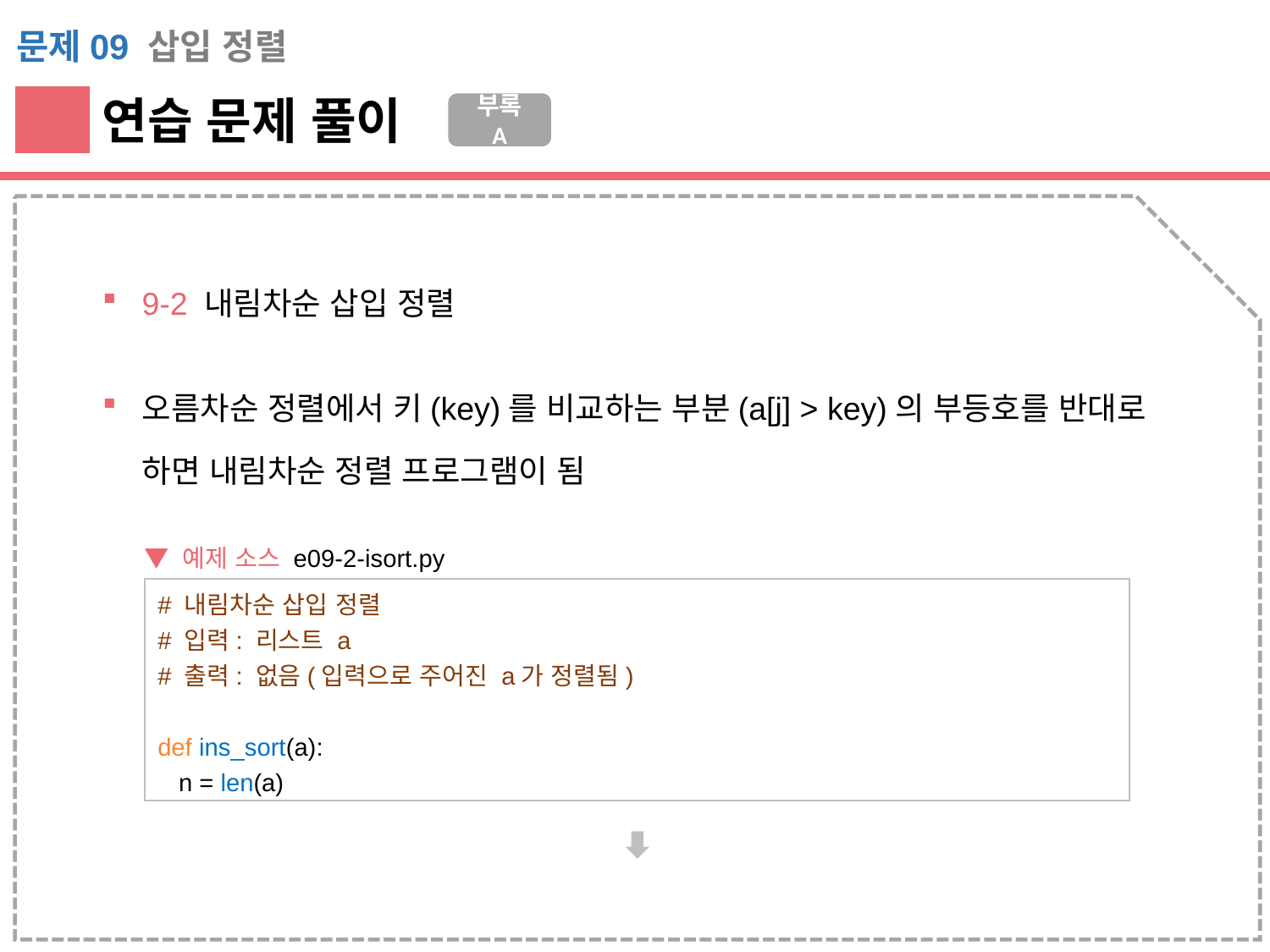

문제09 삽입 정렬
연습 문제 풀이

부록 A

9-2 내림차순 삽입 정렬

오름차순 정렬에서 키(key)를 비교하는 부분(a[j] > key)의 부등호를 반대로 하면 내림차순 정렬 프로그램이 됨
▼ 예제 소스 e09-2-isort.py
# 내림차순 삽입 정렬
# 입력: 리스트 a
# 출력: 없음(입력으로 주어진 a가 정렬됨)

def ins_sort(a):
   n = len(a)